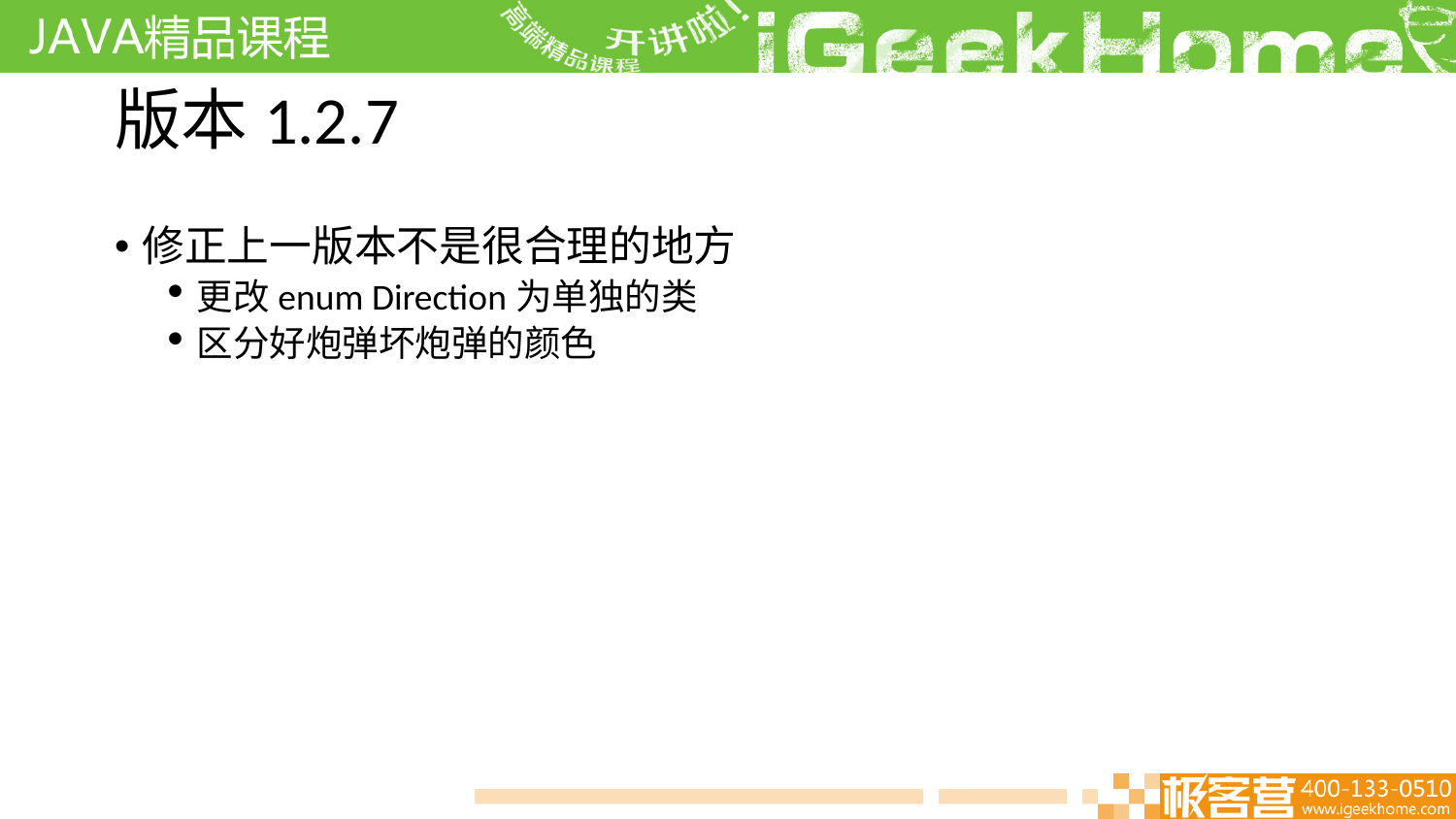

# 版本1.2.7
修正上一版本不是很合理的地方
更改enum Direction为单独的类
区分好炮弹坏炮弹的颜色